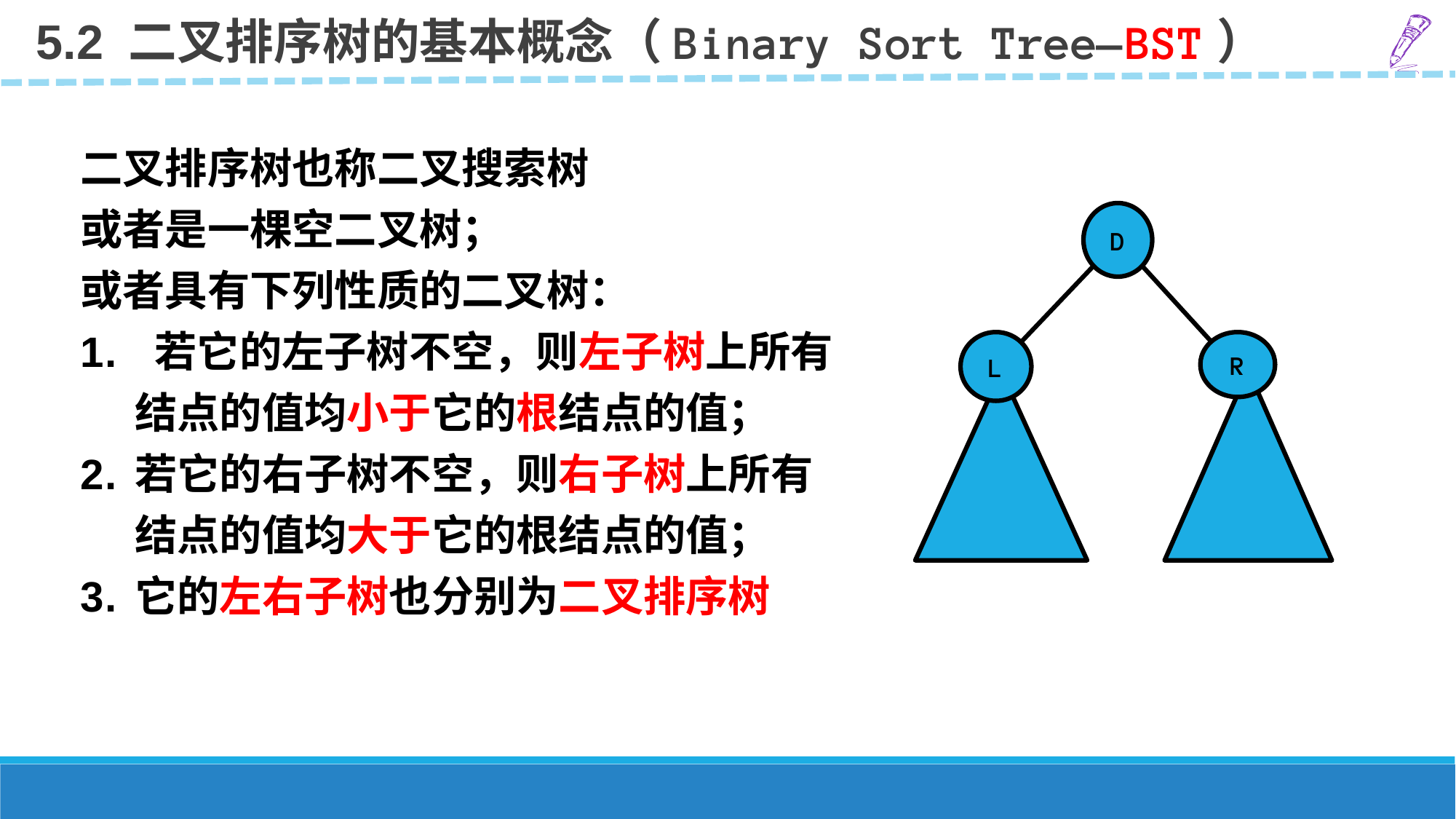

5.2 二叉排序树的基本概念（Binary Sort Tree—BST）

二叉排序树也称二叉搜索树
或者是一棵空二叉树；
或者具有下列性质的二叉树：
 若它的左子树不空，则左子树上所有结点的值均小于它的根结点的值；
若它的右子树不空，则右子树上所有结点的值均大于它的根结点的值；
它的左右子树也分别为二叉排序树
D
L
R